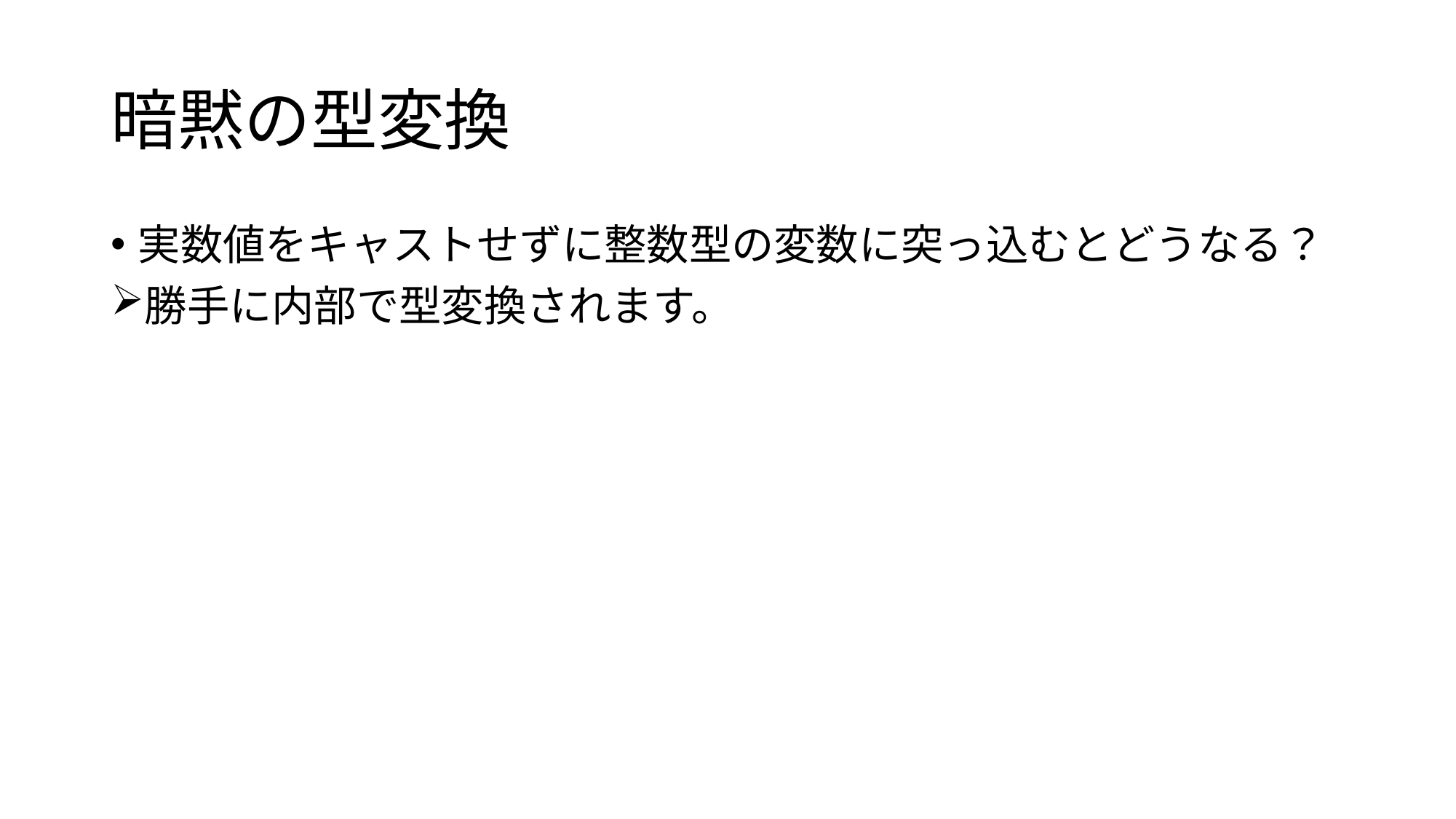

# 暗黙の型変換
実数値をキャストせずに整数型の変数に突っ込むとどうなる？
勝手に内部で型変換されます。